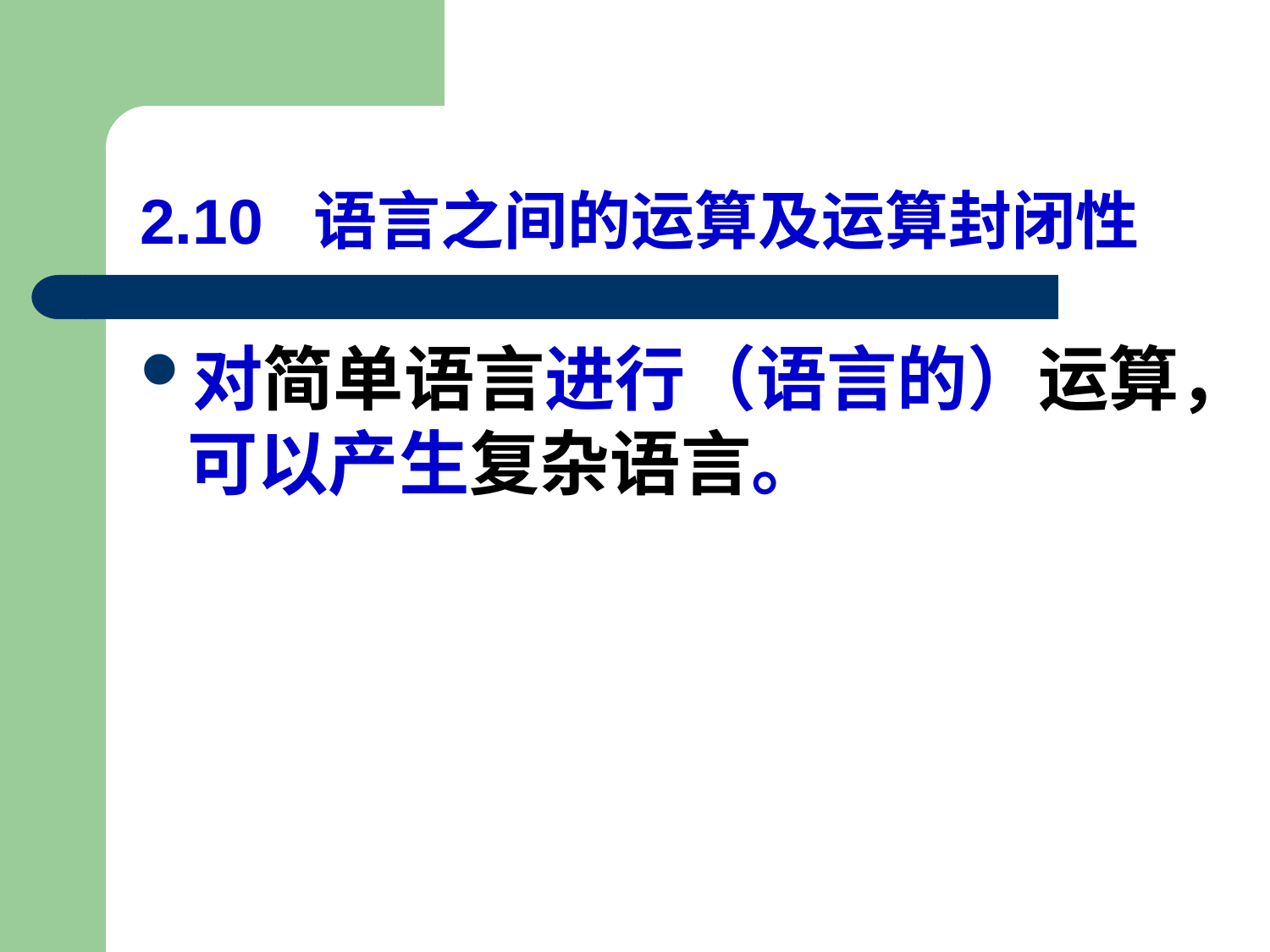

# 2.10  语言之间的运算及运算封闭性
对简单语言进行（语言的）运算，可以产生复杂语言。